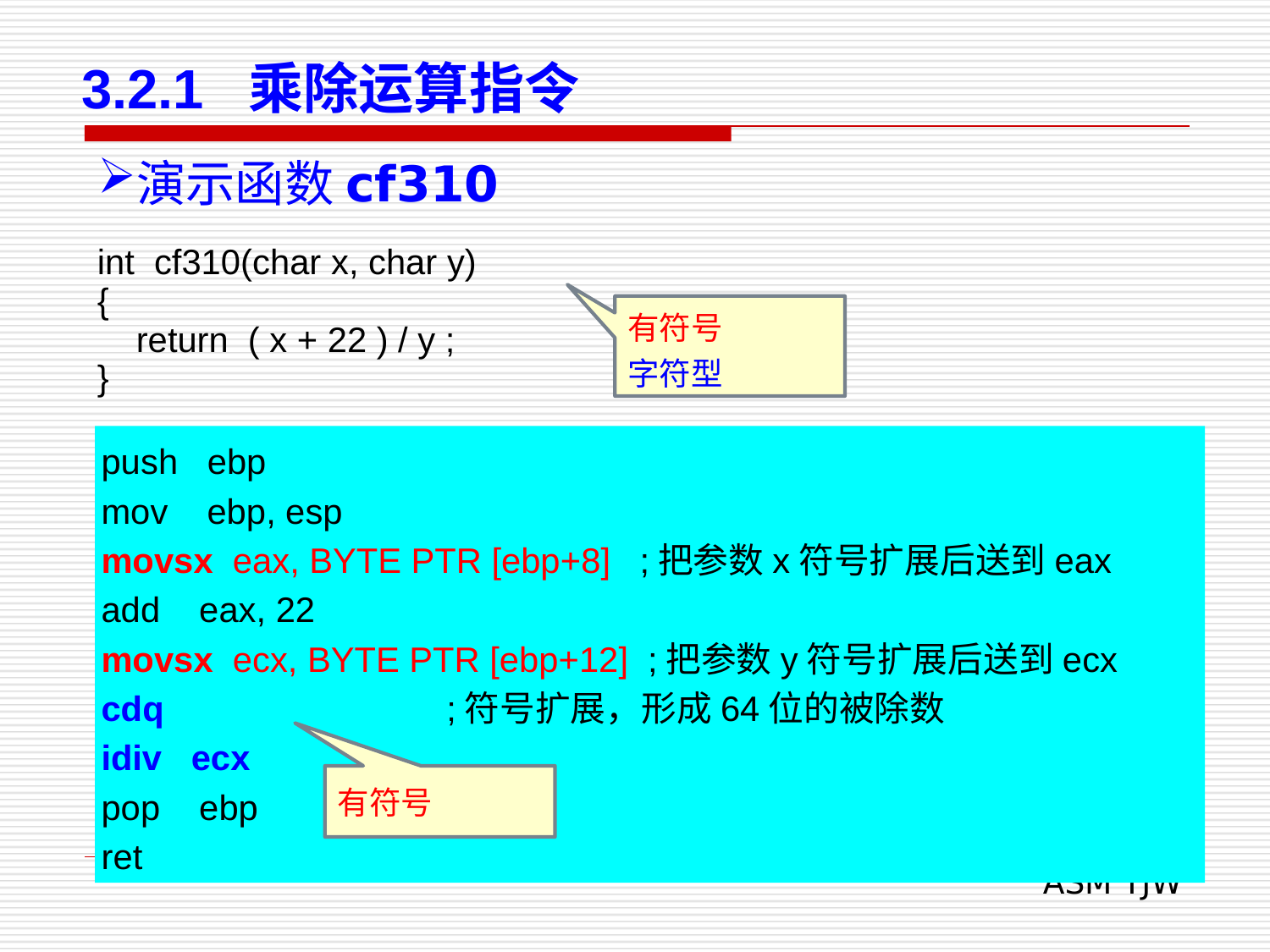

# 3.2.1  乘除运算指令
演示函数cf310
int  cf310(char x, char y)
{
    return  ( x + 22 ) / y ;
}

有符号
字符型
push   ebp
mov    ebp, esp
movsx  eax, BYTE PTR [ebp+8]   ;把参数x符号扩展后送到eax
add    eax, 22
movsx  ecx, BYTE PTR [ebp+12]  ;把参数y符号扩展后送到ecx
cdq                             ;符号扩展，形成64位的被除数
idiv   ecx
pop    ebp
ret

有符号